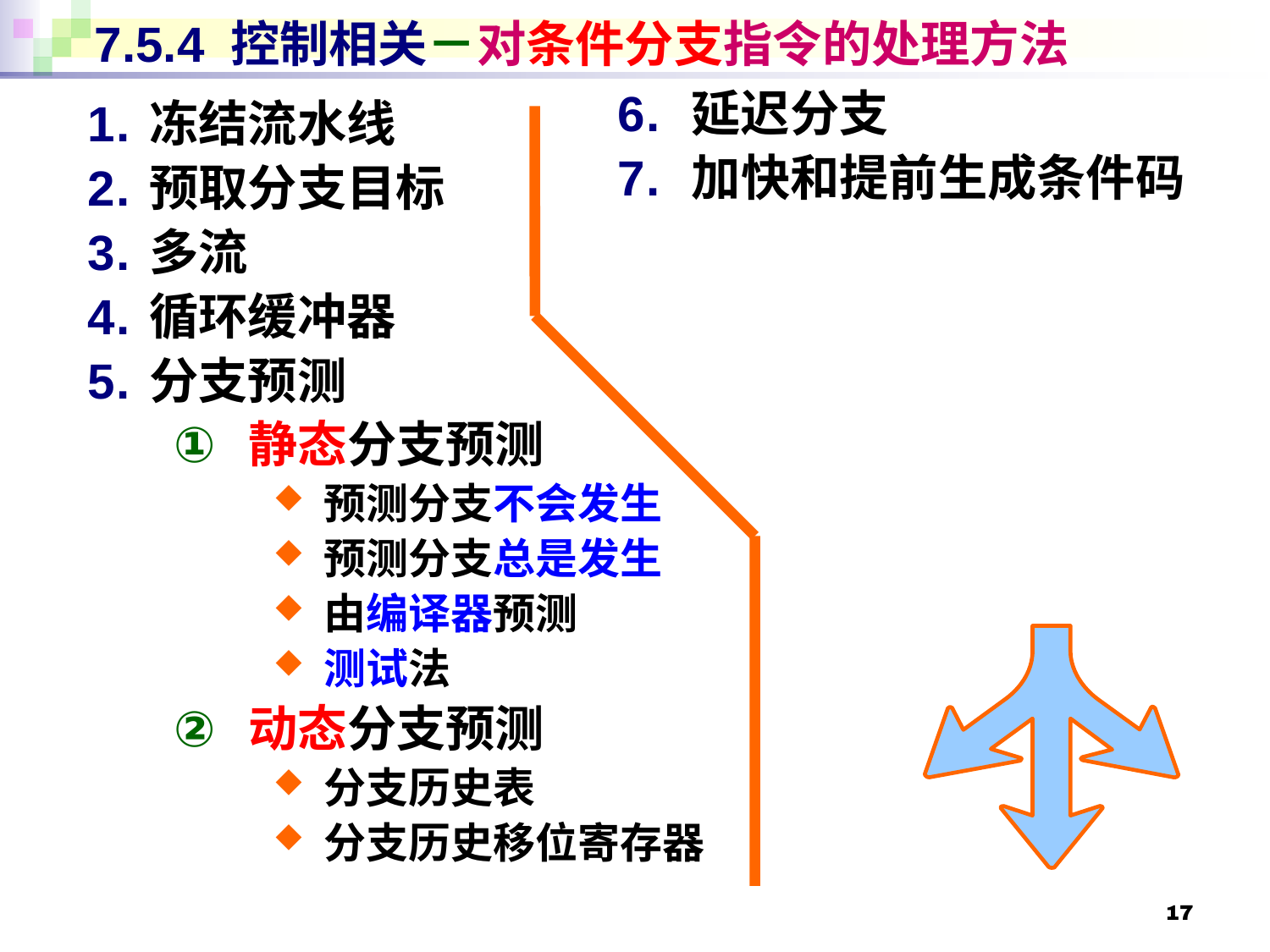

# 7.5.4 控制相关－对条件分支指令的处理方法
延迟分支
加快和提前生成条件码
冻结流水线
预取分支目标
多流
循环缓冲器
分支预测
静态分支预测
预测分支不会发生
预测分支总是发生
由编译器预测
测试法
动态分支预测
分支历史表
分支历史移位寄存器

17